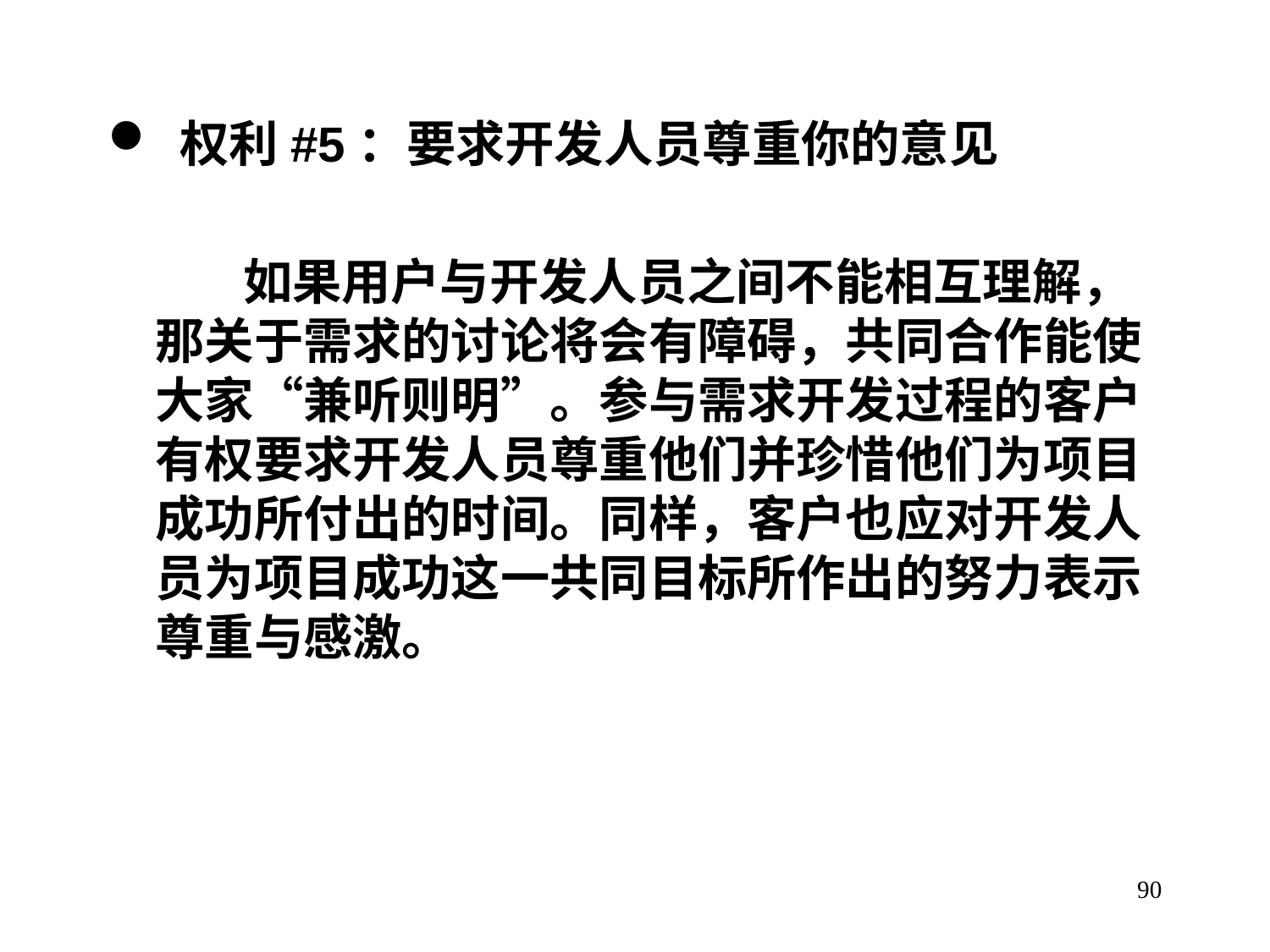

# 权利#5：要求开发人员尊重你的意见

           如果用户与开发人员之间不能相互理解，那关于需求的讨论将会有障碍，共同合作能使大家“兼听则明”。参与需求开发过程的客户有权要求开发人员尊重他们并珍惜他们为项目成功所付出的时间。同样，客户也应对开发人员为项目成功这一共同目标所作出的努力表示尊重与感激。

90